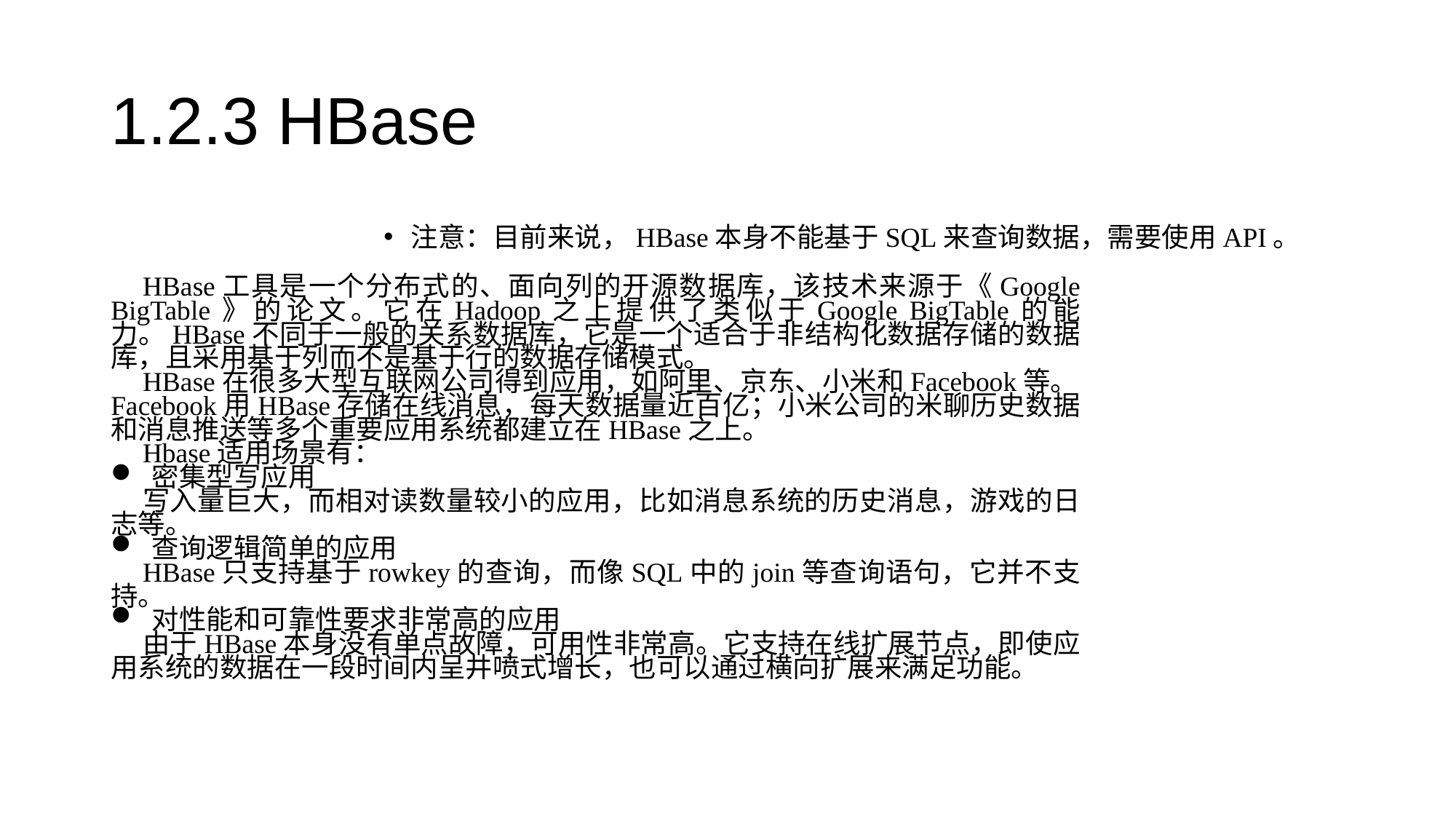

# 1.2.3 HBase
注意：目前来说，HBase本身不能基于SQL来查询数据，需要使用API。
HBase工具是一个分布式的、面向列的开源数据库，该技术来源于《Google BigTable》的论文。它在Hadoop之上提供了类似于Google BigTable的能力。HBase不同于一般的关系数据库，它是一个适合于非结构化数据存储的数据库，且采用基于列而不是基于行的数据存储模式。
HBase在很多大型互联网公司得到应用，如阿里、京东、小米和Facebook等。Facebook用HBase存储在线消息，每天数据量近百亿；小米公司的米聊历史数据和消息推送等多个重要应用系统都建立在HBase之上。
Hbase适用场景有：
密集型写应用
写入量巨大，而相对读数量较小的应用，比如消息系统的历史消息，游戏的日志等。
查询逻辑简单的应用
HBase只支持基于rowkey的查询，而像SQL中的join等查询语句，它并不支持。
对性能和可靠性要求非常高的应用
由于HBase本身没有单点故障，可用性非常高。它支持在线扩展节点，即使应用系统的数据在一段时间内呈井喷式增长，也可以通过横向扩展来满足功能。